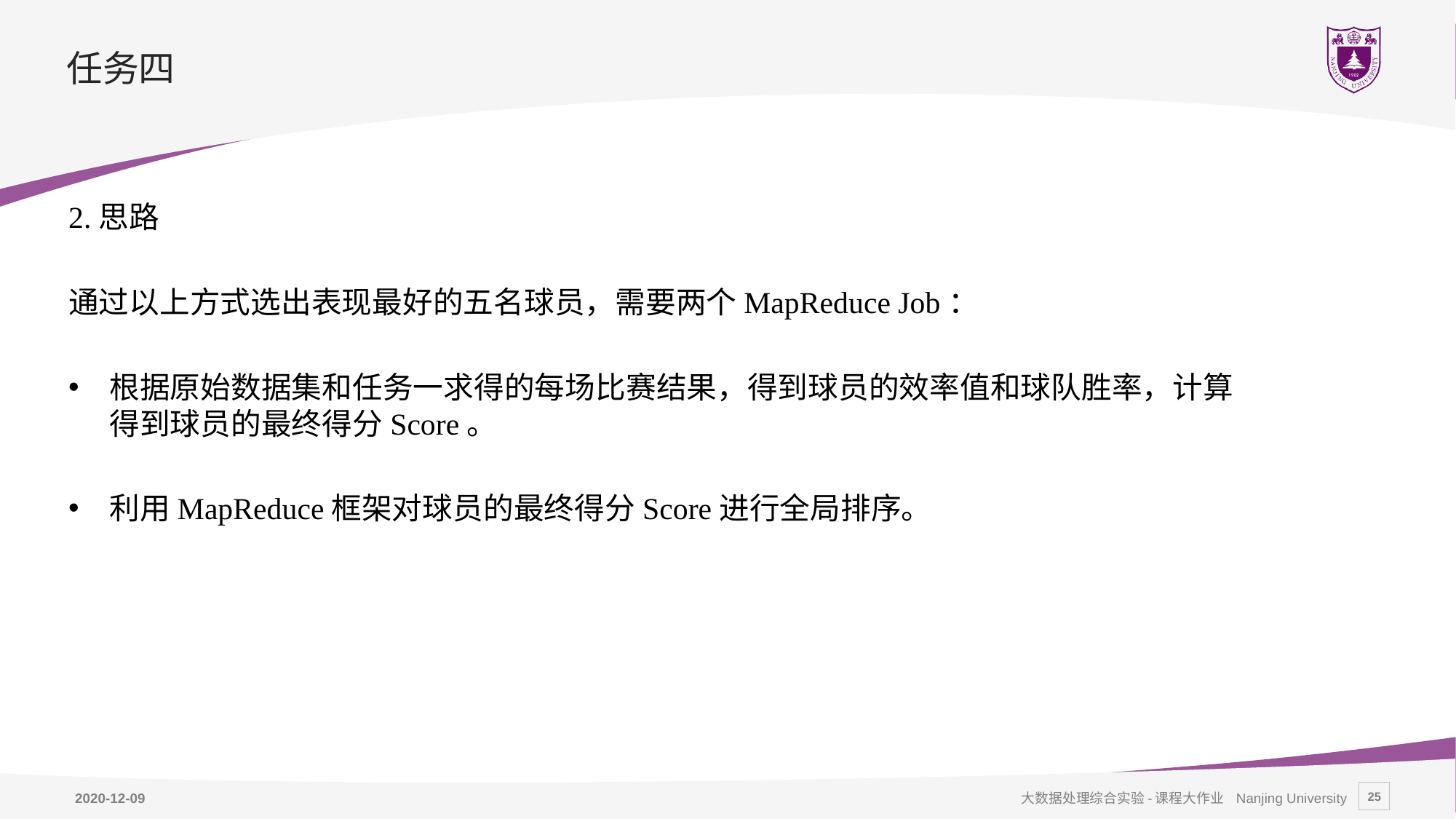

# 任务四
2.思路

通过以上方式选出表现最好的五名球员，需要两个MapReduce Job：

根据原始数据集和任务一求得的每场比赛结果，得到球员的效率值和球队胜率，计算得到球员的最终得分Score。

利用MapReduce框架对球员的最终得分Score进行全局排序。